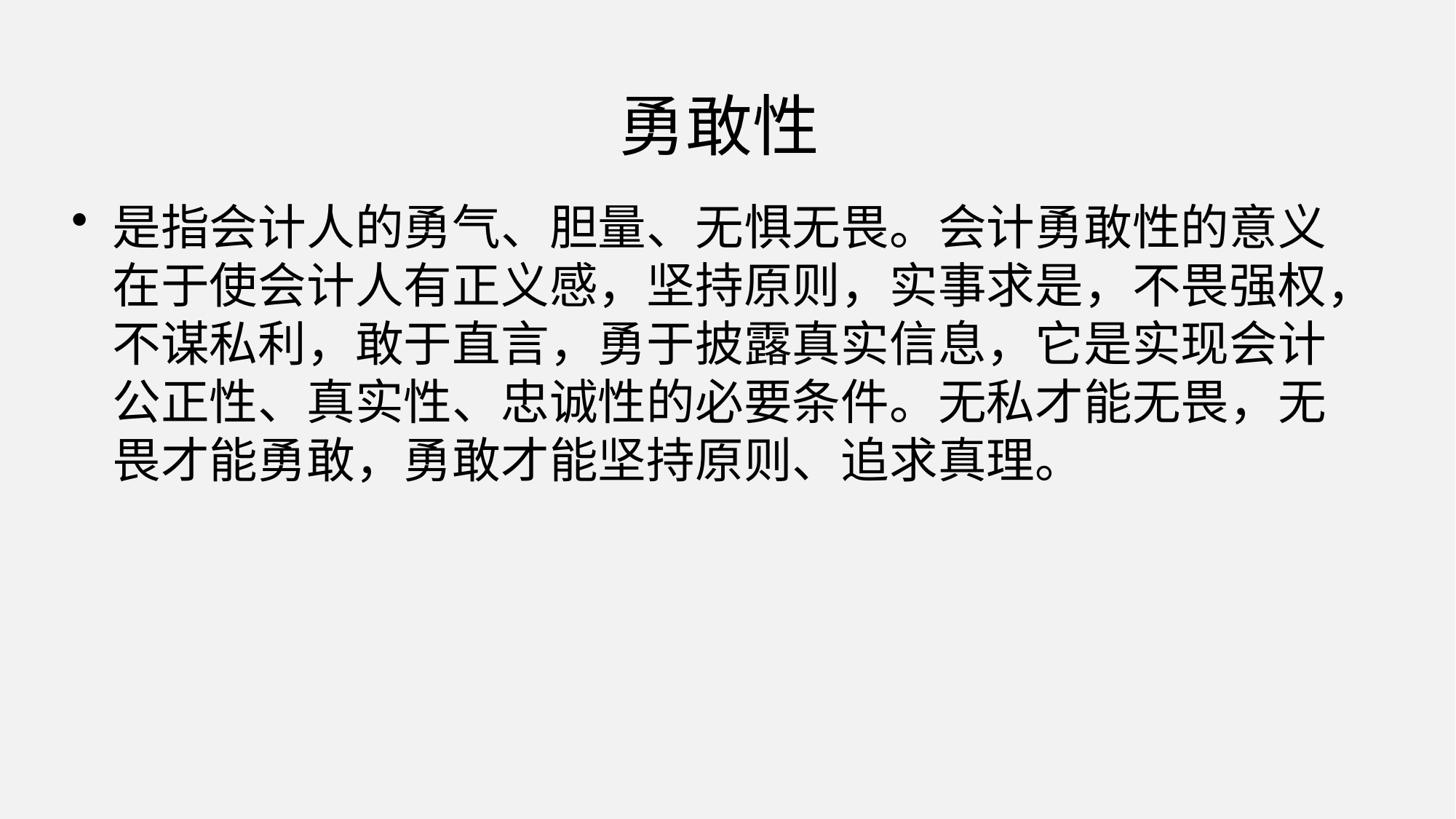

勇敢性
是指会计人的勇气、胆量、无惧无畏。会计勇敢性的意义在于使会计人有正义感，坚持原则，实事求是，不畏强权，不谋私利，敢于直言，勇于披露真实信息，它是实现会计公正性、真实性、忠诚性的必要条件。无私才能无畏，无畏才能勇敢，勇敢才能坚持原则、追求真理。